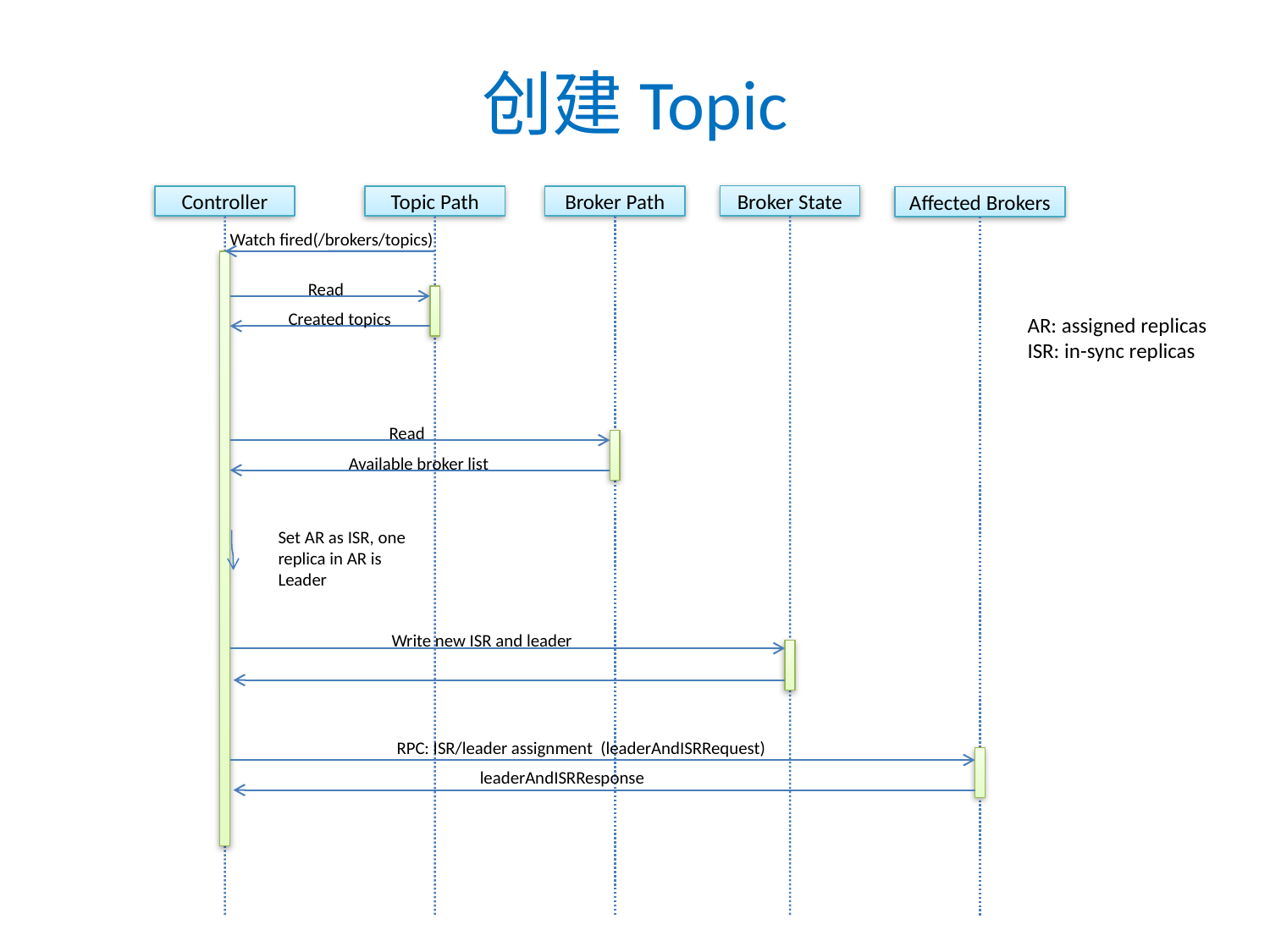

# 创建Topic
Broker State
Controller
Topic Path
Broker Path
Affected Brokers
Watch fired(/brokers/topics)

Read

Created topics
AR: assigned replicas
ISR: in-sync replicas
Read

Available broker list
Set AR as ISR, one
replica in AR is
Leader
Write new ISR and leader

RPC: ISR/leader assignment  (leaderAndISRRequest)

leaderAndISRResponse